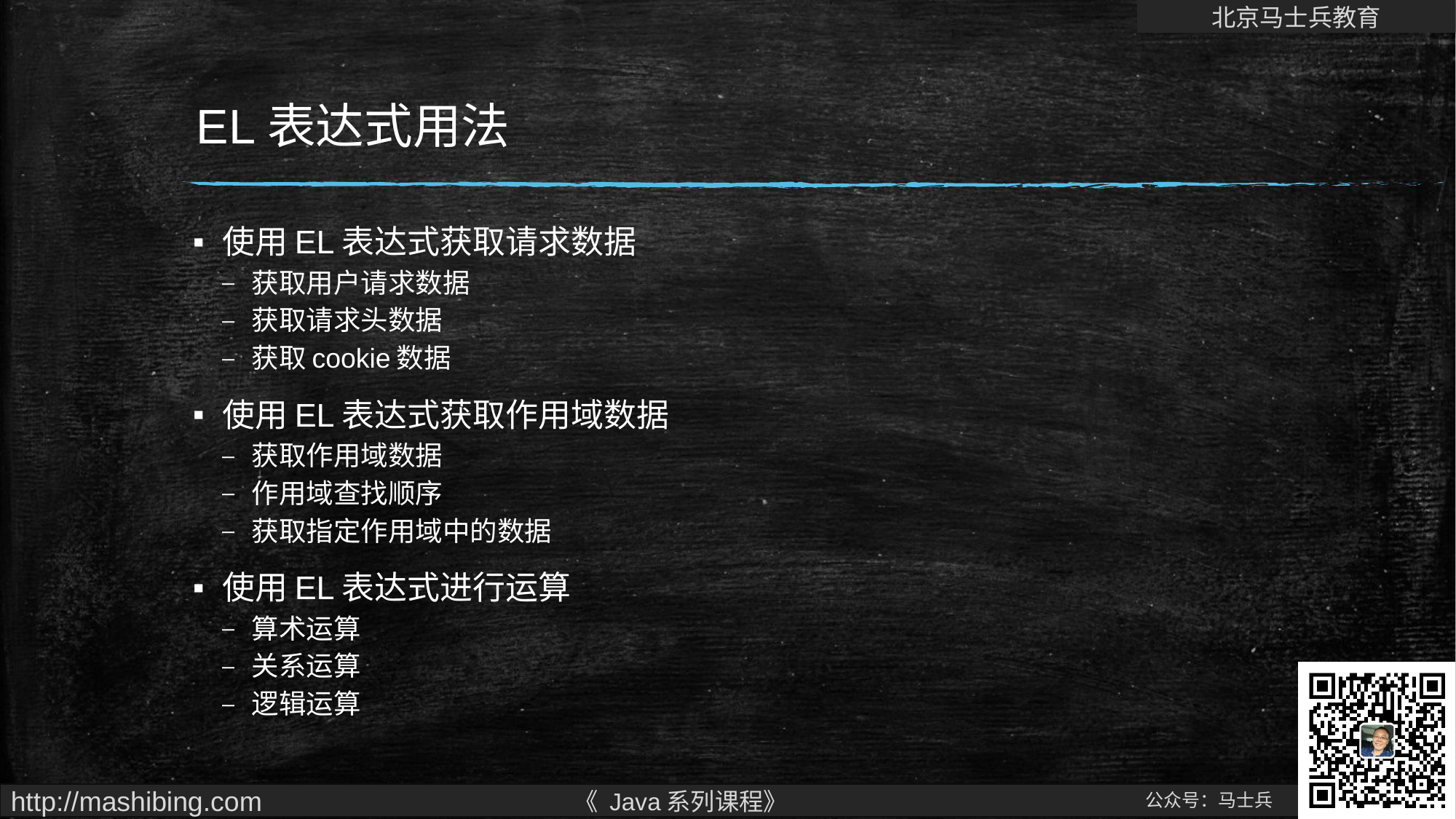

# EL表达式用法
使用EL表达式获取请求数据
获取用户请求数据
获取请求头数据
获取cookie数据
使用EL表达式获取作用域数据
获取作用域数据
作用域查找顺序
获取指定作用域中的数据
使用EL表达式进行运算
算术运算
关系运算
逻辑运算